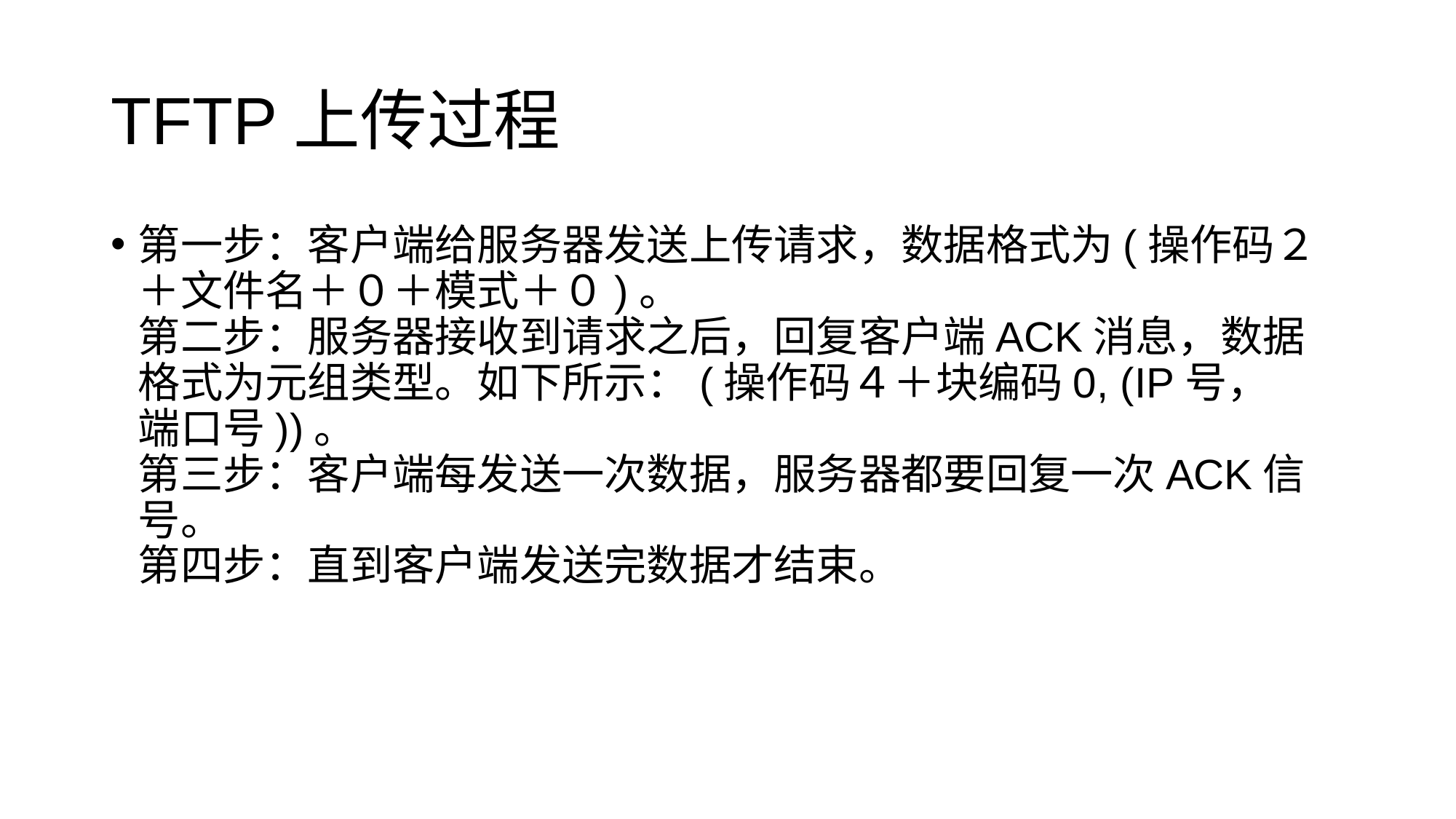

# TFTP上传过程
第一步：客户端给服务器发送上传请求，数据格式为(操作码２＋文件名＋０＋模式＋０)。
第二步：服务器接收到请求之后，回复客户端ACK消息，数据格式为元组类型。如下所示：(操作码４＋块编码0, (IP号，　端口号))。
第三步：客户端每发送一次数据，服务器都要回复一次ACK信号。
第四步：直到客户端发送完数据才结束。